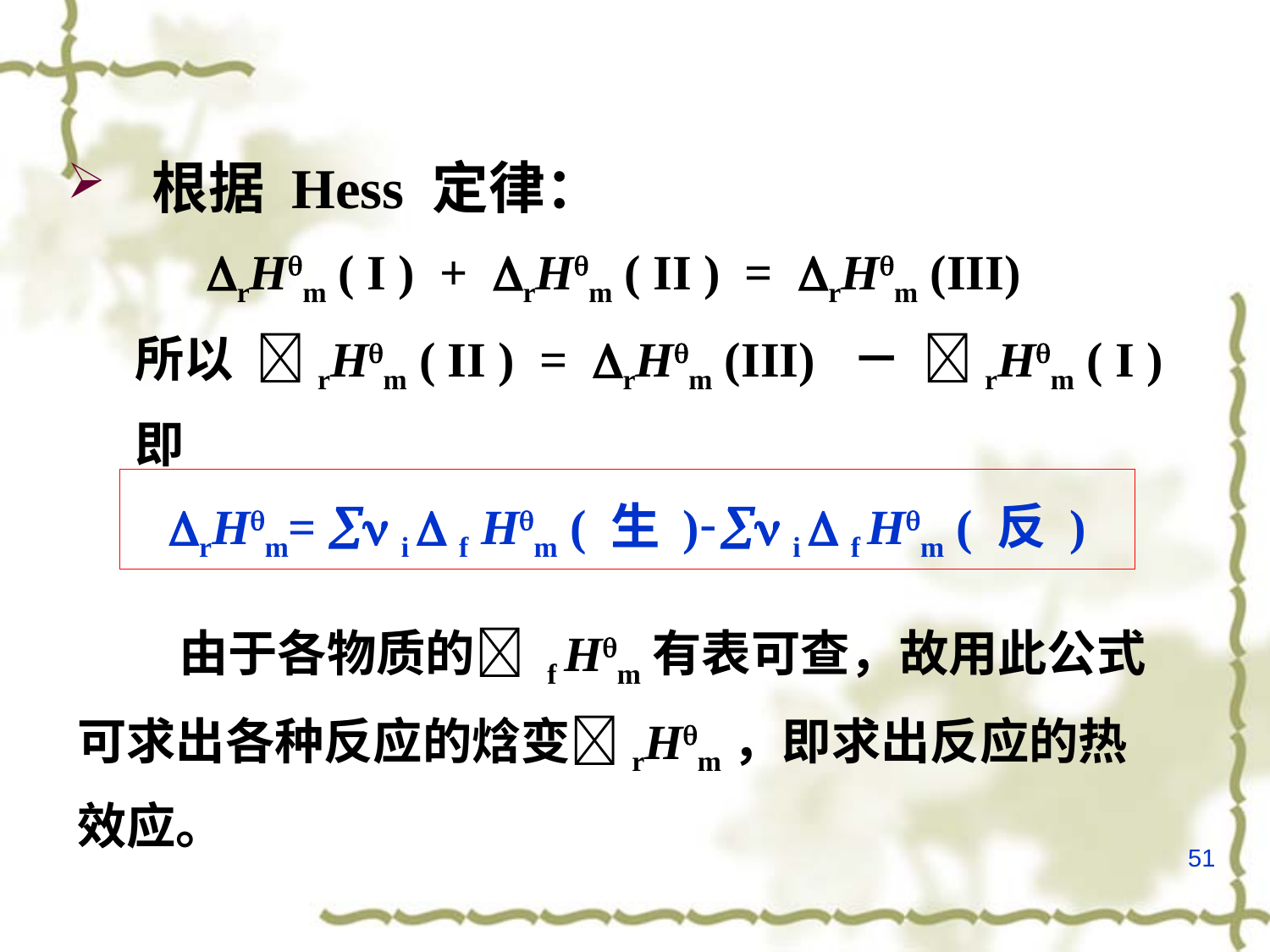

根据 Hess 定律：
	 ΔrHθm ( I )  +  ΔrHθm ( II )  =  ΔrHθm (III)
     所以  ΔrHθm ( II )  =  ΔrHθm (III)  －  ΔrHθm ( I )
     即
   ΔrHθm= ∑ν i Δ f Hθm ( 生 )-∑ν i Δ f Hθm ( 反 )
        由于各物质的Δ f Hθm有表可查，故用此公式可求出各种反应的焓变ΔrHθm，即求出反应的热效应。
51